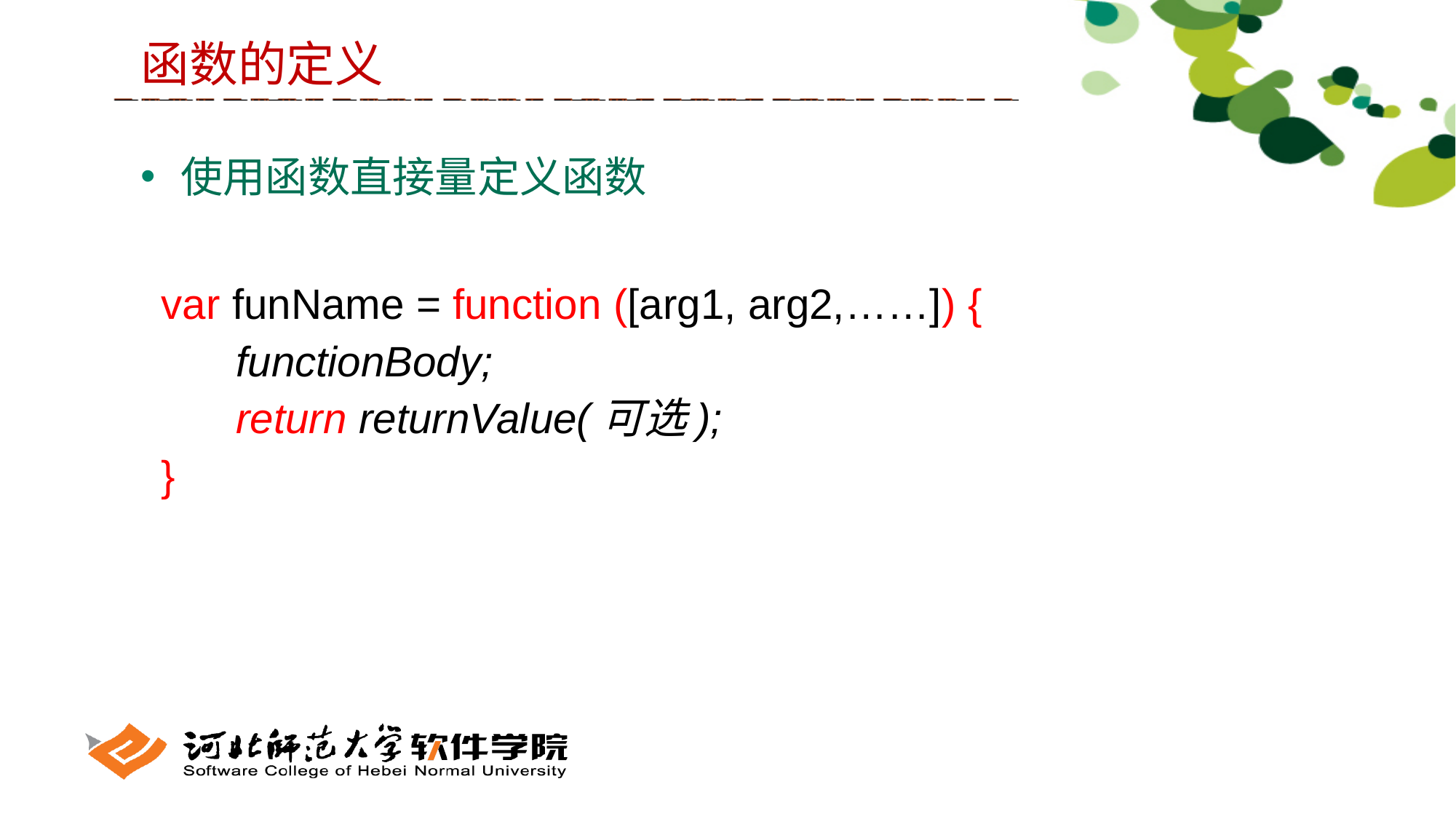

函数的定义

 使用函数直接量定义函数

var funName = function ([arg1, arg2,……]) {
	    functionBody;
	    return returnValue(可选);
}